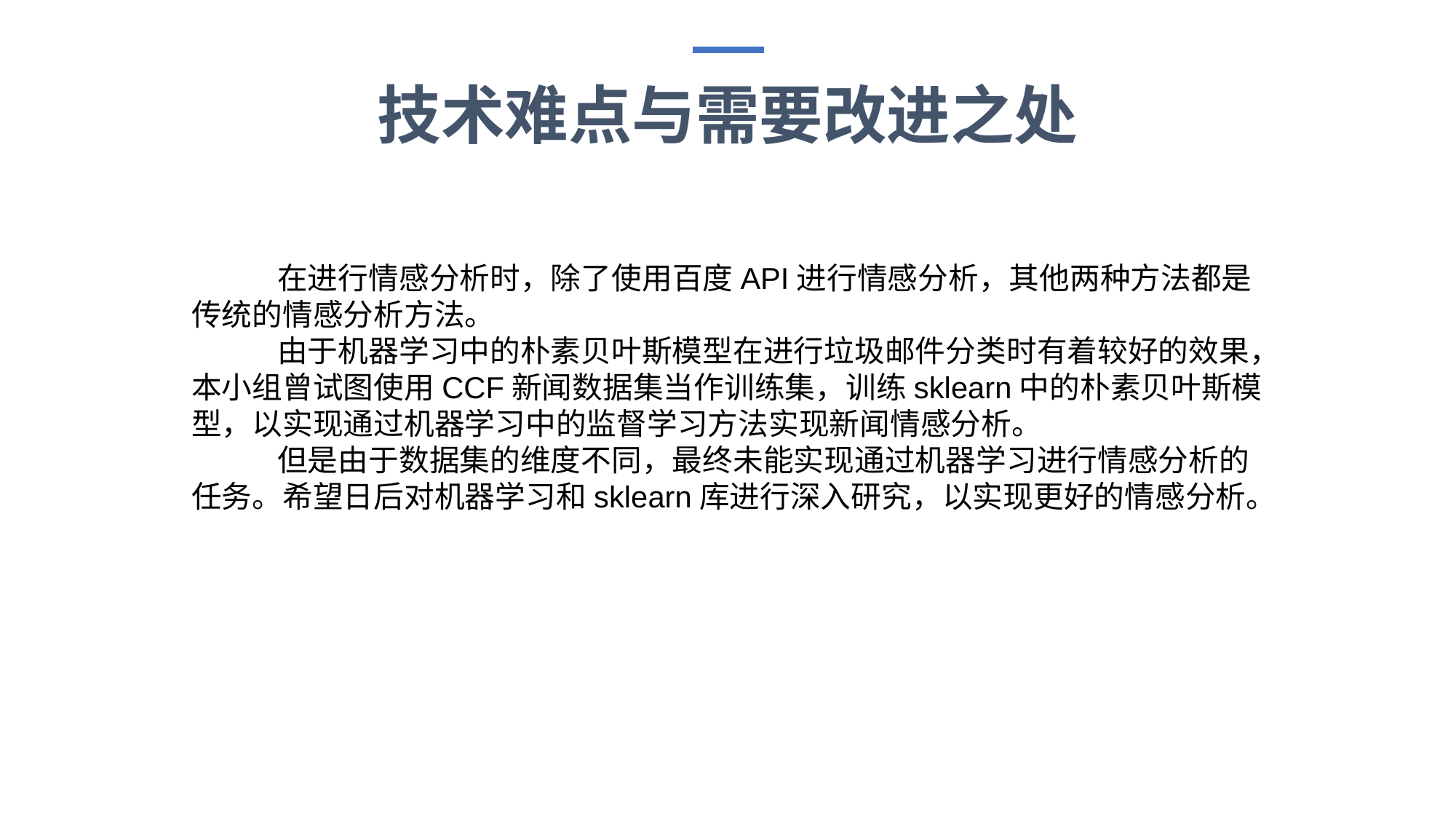

技术难点与需要改进之处
在进行情感分析时，除了使用百度API进行情感分析，其他两种方法都是传统的情感分析方法。
由于机器学习中的朴素贝叶斯模型在进行垃圾邮件分类时有着较好的效果，本小组曾试图使用CCF新闻数据集当作训练集，训练sklearn中的朴素贝叶斯模型，以实现通过机器学习中的监督学习方法实现新闻情感分析。
但是由于数据集的维度不同，最终未能实现通过机器学习进行情感分析的任务。希望日后对机器学习和sklearn库进行深入研究，以实现更好的情感分析。